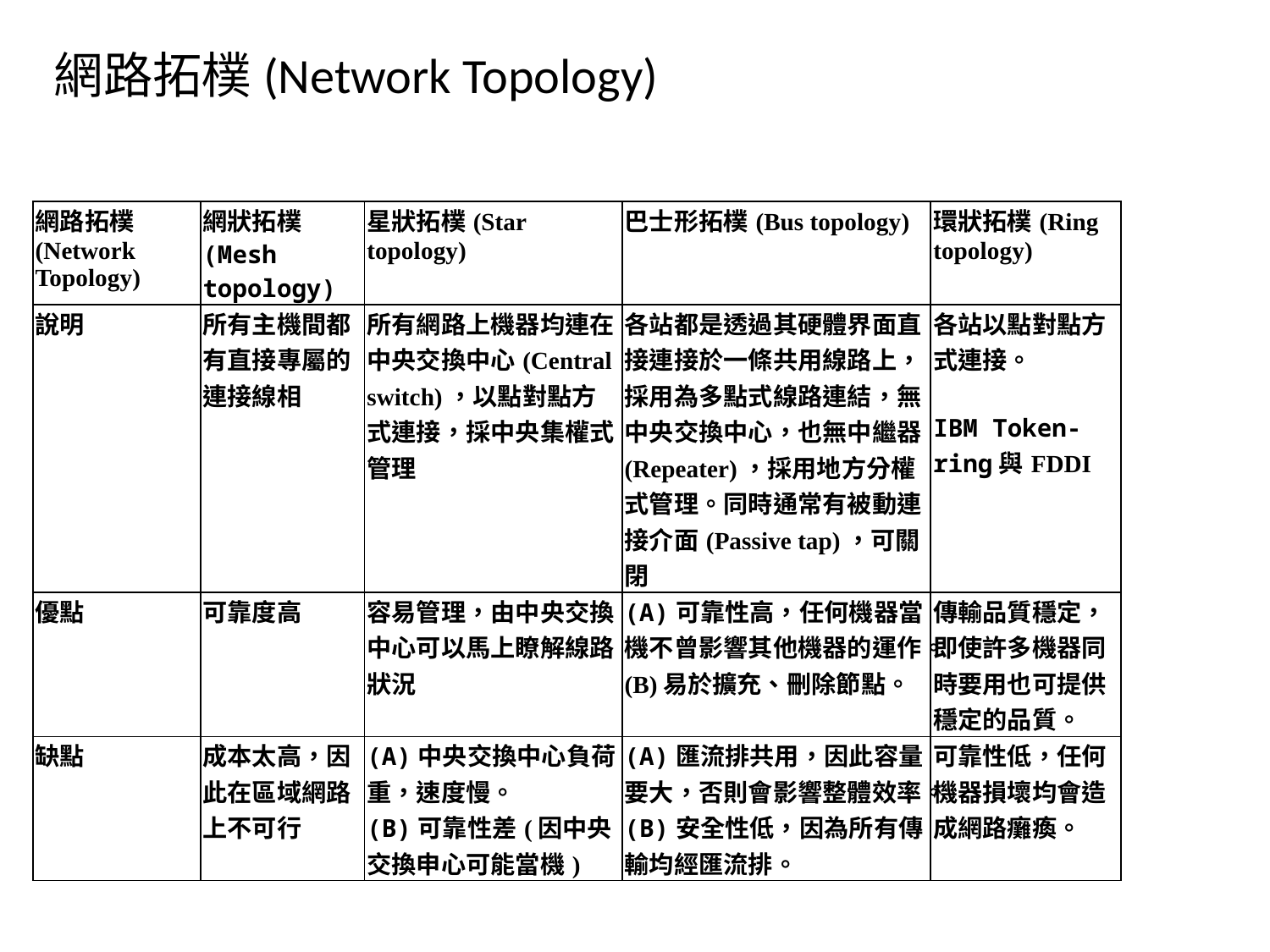

網路拓樸(Network Topology)
| 網路拓樸(Network Topology) | 網狀拓樸 (Mesh topology) | 星狀拓樸(Star topology) | 巴士形拓樸(Bus topology) | 環狀拓樸(Ring topology) |
| --- | --- | --- | --- | --- |
| 說明 | 所有主機間都有直接專屬的連接線相 | 所有網路上機器均連在中央交換中心(Central switch)，以點對點方式連接，採中央集權式管理 | 各站都是透過其硬體界面直接連接於一條共用線路上，採用為多點式線路連結，無中央交換中心，也無中繼器(Repeater)，採用地方分權式管理。同時通常有被動連接介面(Passive tap)，可關閉 | 各站以點對點方式連接。   IBM Token-ring與FDDI |
| 優點 | 可靠度高 | 容易管理，由中央交換中心可以馬上瞭解線路狀況 | (A)可靠性高，任何機器當機不曾影響其他機器的運作。(B)易於擴充、刪除節點。 | 傳輸品質穩定，即使許多機器同時要用也可提供穩定的品質。 |
| 缺點 | 成本太高，因此在區域網路上不可行 | (A)中央交換中心負荷重，速度慢。 (B)可靠性差(因中央交換申心可能當機) | (A)匯流排共用，因此容量要大，否則會影響整體效率。 (B)安全性低，因為所有傳輸均經匯流排。 | 可靠性低，任何機器損壞均會造成網路癱瘓。 |